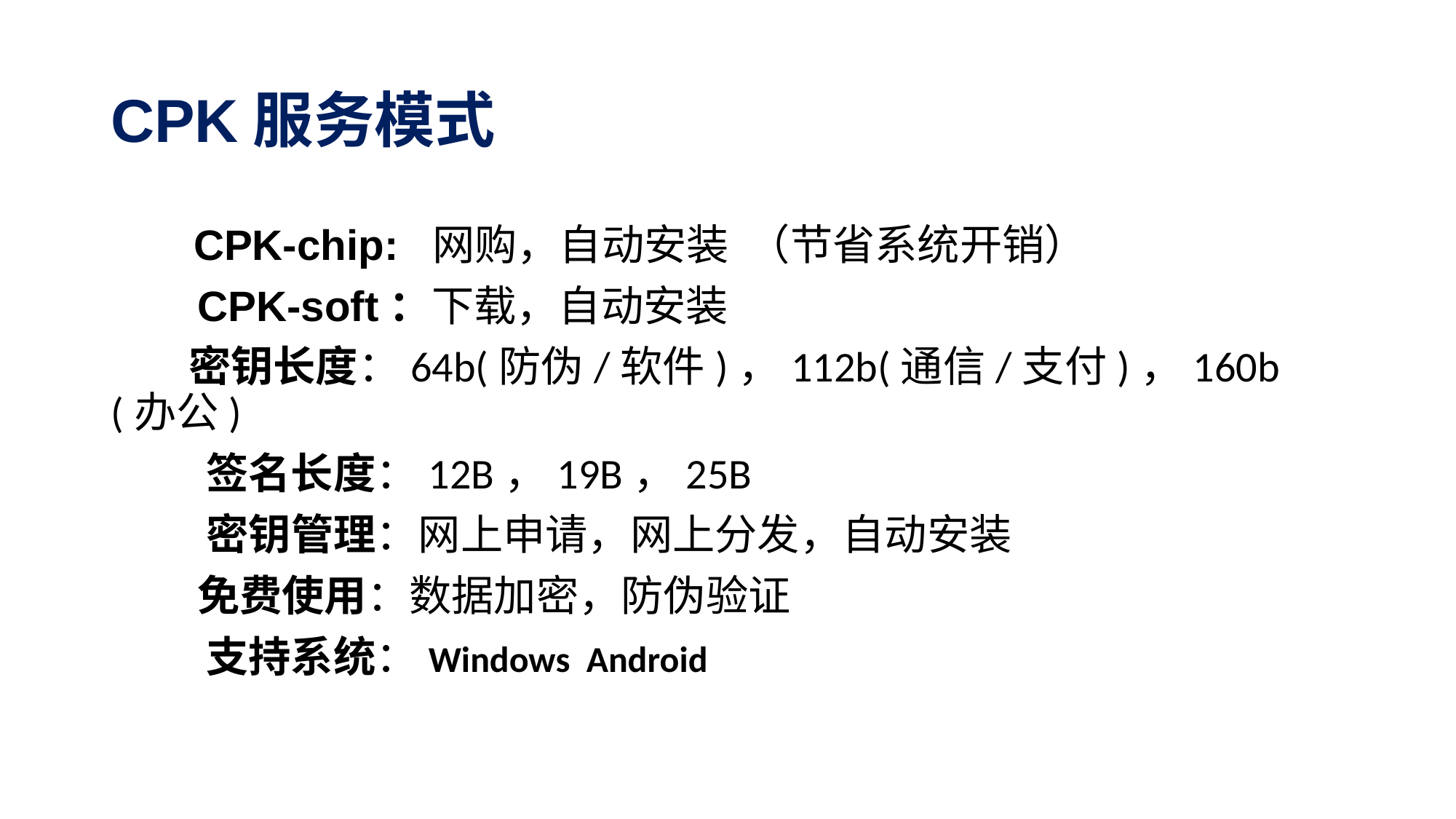

# CPK服务模式
       CPK-chip:  网购，自动安装  （节省系统开销）
         CPK-soft：下载，自动安装
       密钥长度：64b(防伪/软件)，112b(通信/支付)，160b (办公)
         签名长度：12B，19B，25B
         密钥管理：网上申请，网上分发，自动安装
        免费使用：数据加密，防伪验证
         支持系统：Windows  Android